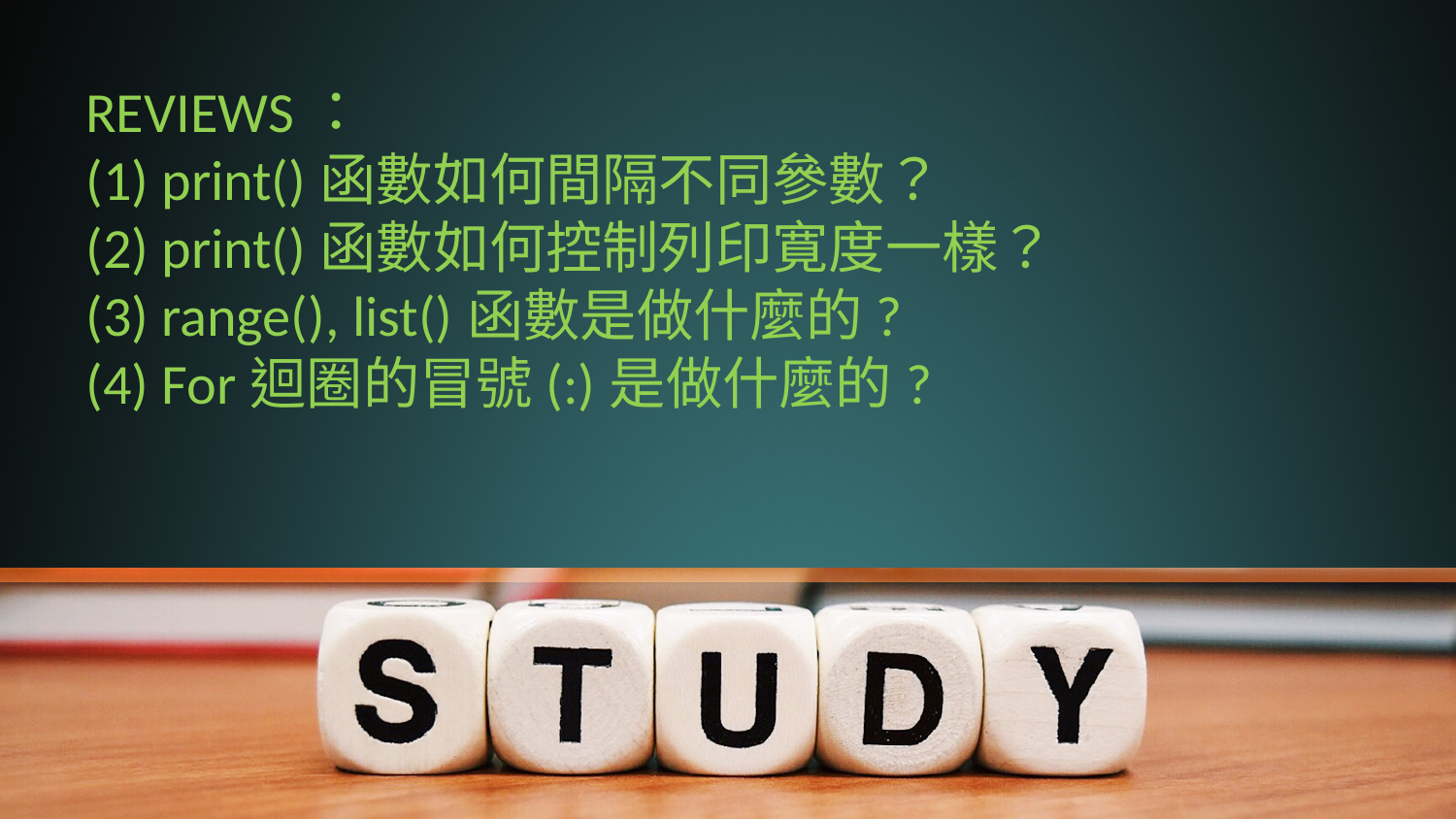

REVIEWS：
(1) print()函數如何間隔不同參數？
(2) print()函數如何控制列印寛度一樣？
(3) range(), list()函數是做什麼的?
(4) For迴圈的冒號(:)是做什麼的?